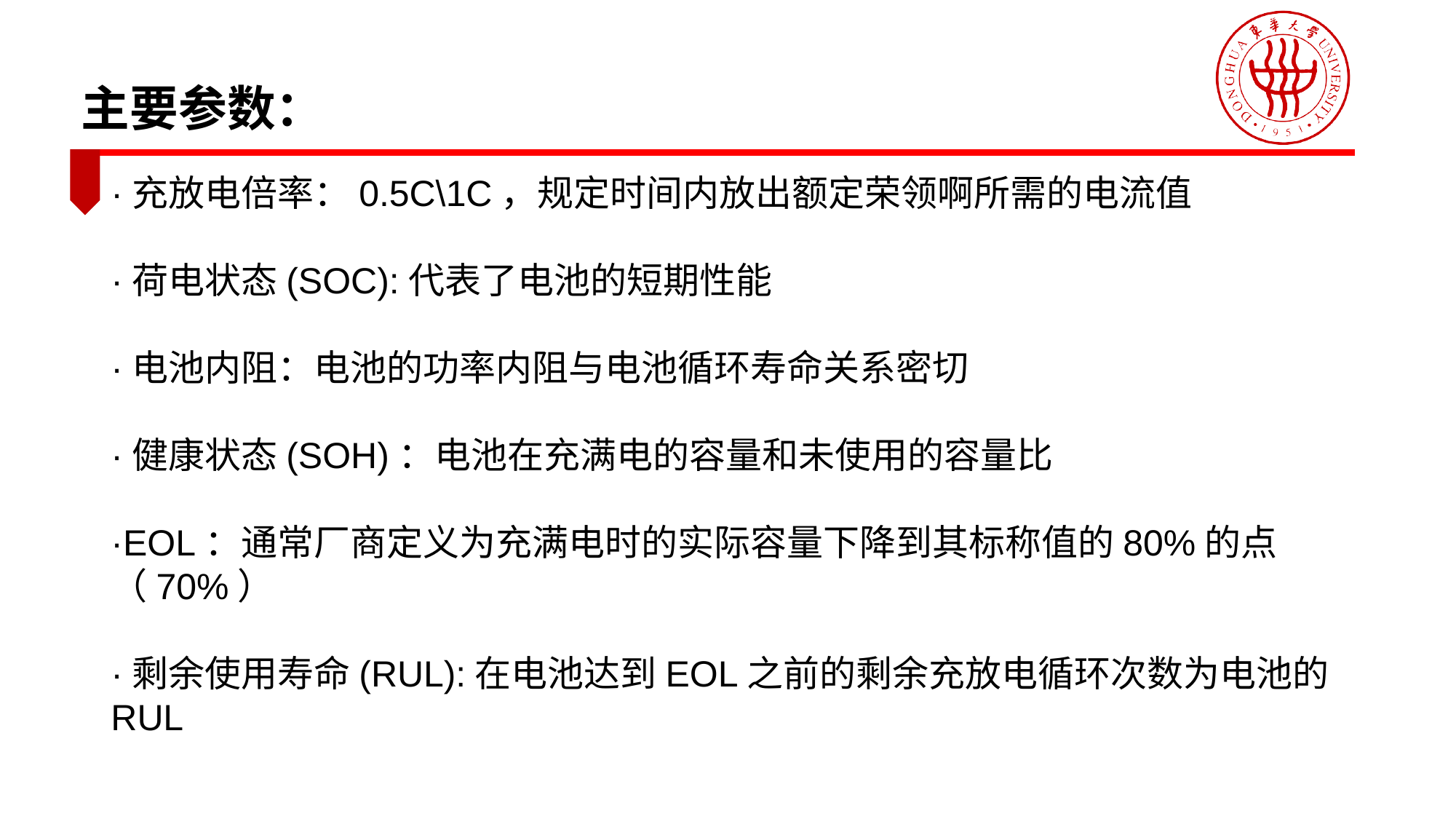

主要参数：
·充放电倍率：0.5C\1C，规定时间内放出额定荣领啊所需的电流值

·荷电状态(SOC):代表了电池的短期性能

·电池内阻：电池的功率内阻与电池循环寿命关系密切

·健康状态(SOH)：电池在充满电的容量和未使用的容量比

·EOL：通常厂商定义为充满电时的实际容量下降到其标称值的80%的点（70%）

·剩余使用寿命(RUL):在电池达到EOL之前的剩余充放电循环次数为电池的RUL